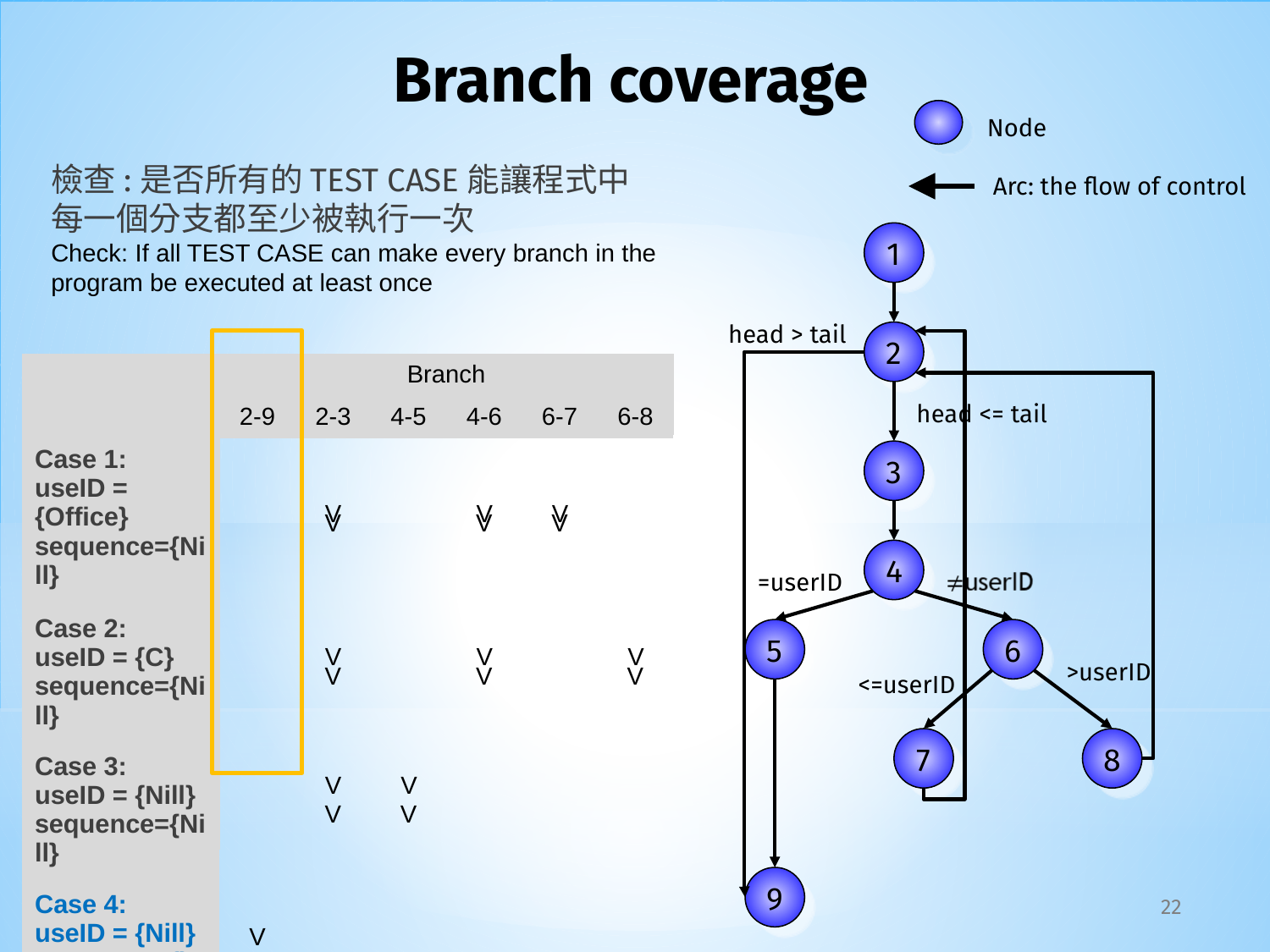

# Branch coverage

Node
Arc: the flow of control
檢查:是否所有的TEST CASE能讓程式中每一個分支都至少被執行一次
Check: If all TEST CASE can make every branch in the program be executed at least once
1
head > tail
2
head <= tail
3
4
=userID

5
6
>userID
<=userID
7
8
9

|  | Branch |  |  |  |  |  |
| --- | --- | --- | --- | --- | --- | --- |
|  | 2-9 | 2-3 | 4-5 | 4-6 | 6-7 | 6-8 |
| Case 1: useID = {Office} sequence={Nill} |  | V |  | V | V |  |
| Case 2: useID = {C} sequence={Nill} |  | V |  | V |  | V |
| Case 3: useID = {Nill} sequence={Nill} |  | V | V |  |  |  |
| Case 4: useID = {Nill} sequence={} | V |  |  |  |  |  |
|  | Branch |  |  |  |  |  |
| --- | --- | --- | --- | --- | --- | --- |
|  | 2-9 | 2-3 | 4-5 | 4-6 | 6-7 | 6-8 |
| Case 1: useID = {Office} sequence={Nill} |  | V |  | V | V |  |
| Case 2: useID = {C} sequence={Nill} |  | V |  | V |  | V |
| Case 3: useID = {Nill} sequence={Nill} |  | V | V |  |  |  |
22